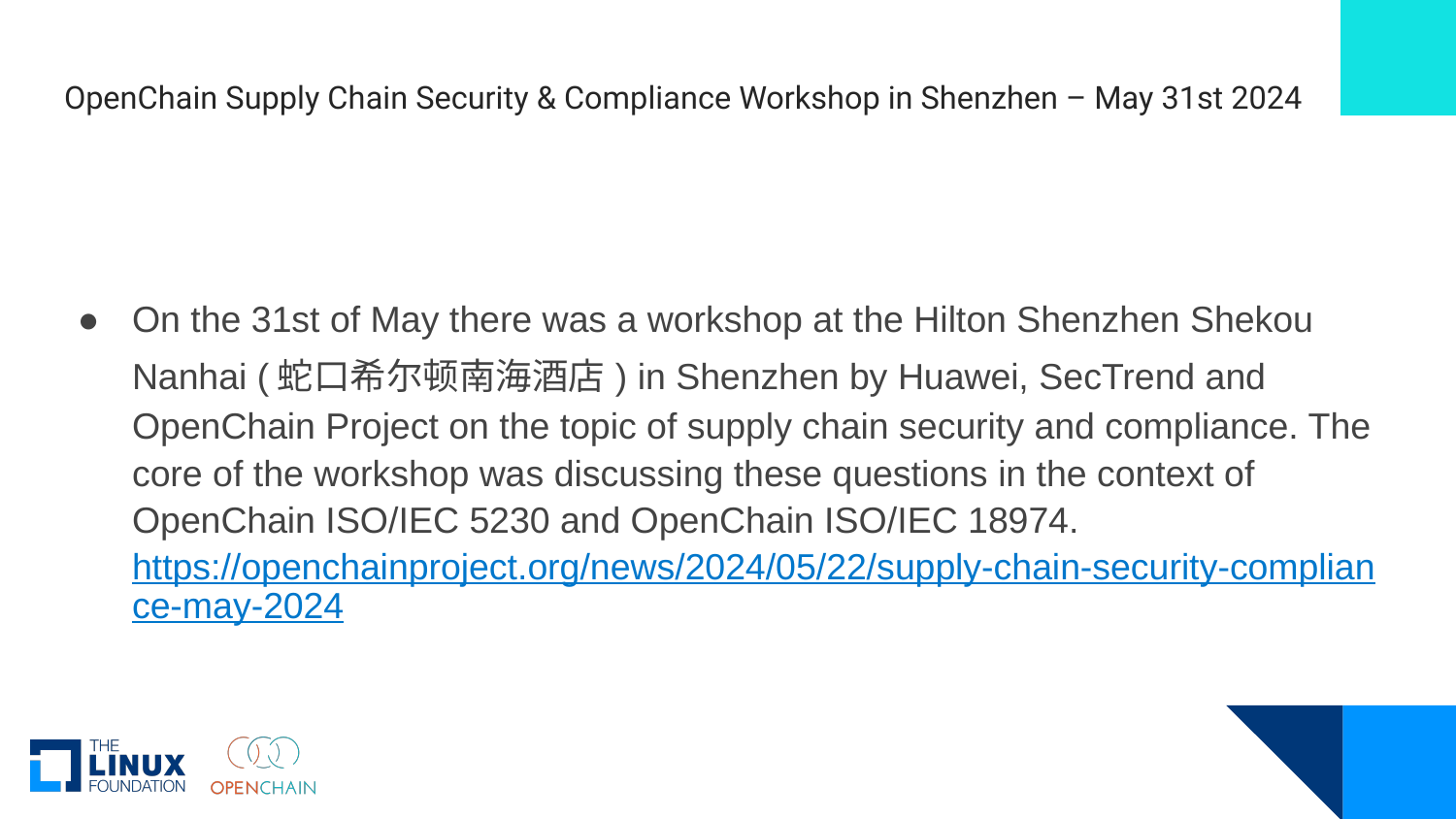

# OpenChain Supply Chain Security & Compliance Workshop in Shenzhen – May 31st 2024
On the 31st of May there was a workshop at the Hilton Shenzhen Shekou Nanhai (蛇口希尔顿南海酒店) in Shenzhen by Huawei, SecTrend and OpenChain Project on the topic of supply chain security and compliance. The core of the workshop was discussing these questions in the context of OpenChain ISO/IEC 5230 and OpenChain ISO/IEC 18974.
https://openchainproject.org/news/2024/05/22/supply-chain-security-compliance-may-2024